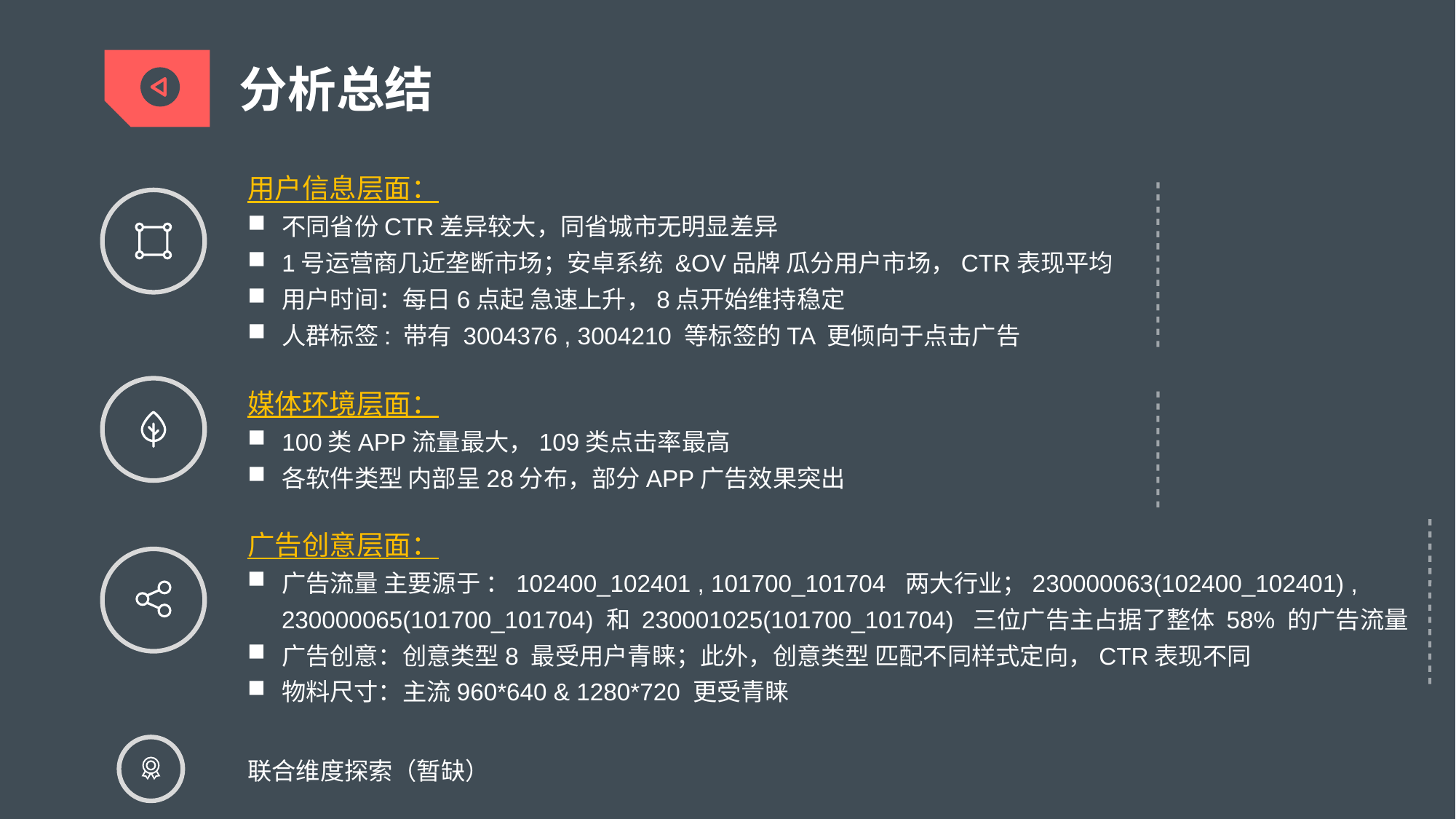

分析总结

用户信息层面：
不同省份CTR差异较大，同省城市无明显差异
1号运营商几近垄断市场；安卓系统 &OV品牌 瓜分用户市场，CTR表现平均
用户时间：每日6点起 急速上升，8点开始维持稳定
人群标签: 带有 3004376 , 3004210 等标签的TA 更倾向于点击广告

媒体环境层面：
100类APP流量最大，109类点击率最高
各软件类型 内部呈28分布，部分APP广告效果突出

广告创意层面：
广告流量 主要源于 ：102400_102401 , 101700_101704  两大行业；230000063(102400_102401) , 230000065(101700_101704) 和 230001025(101700_101704)  三位广告主占据了整体 58% 的广告流量
广告创意：创意类型8 最受用户青睐；此外，创意类型 匹配不同样式定向，CTR表现不同
物料尺寸：主流960*640 & 1280*720 更受青睐

联合维度探索（暂缺）